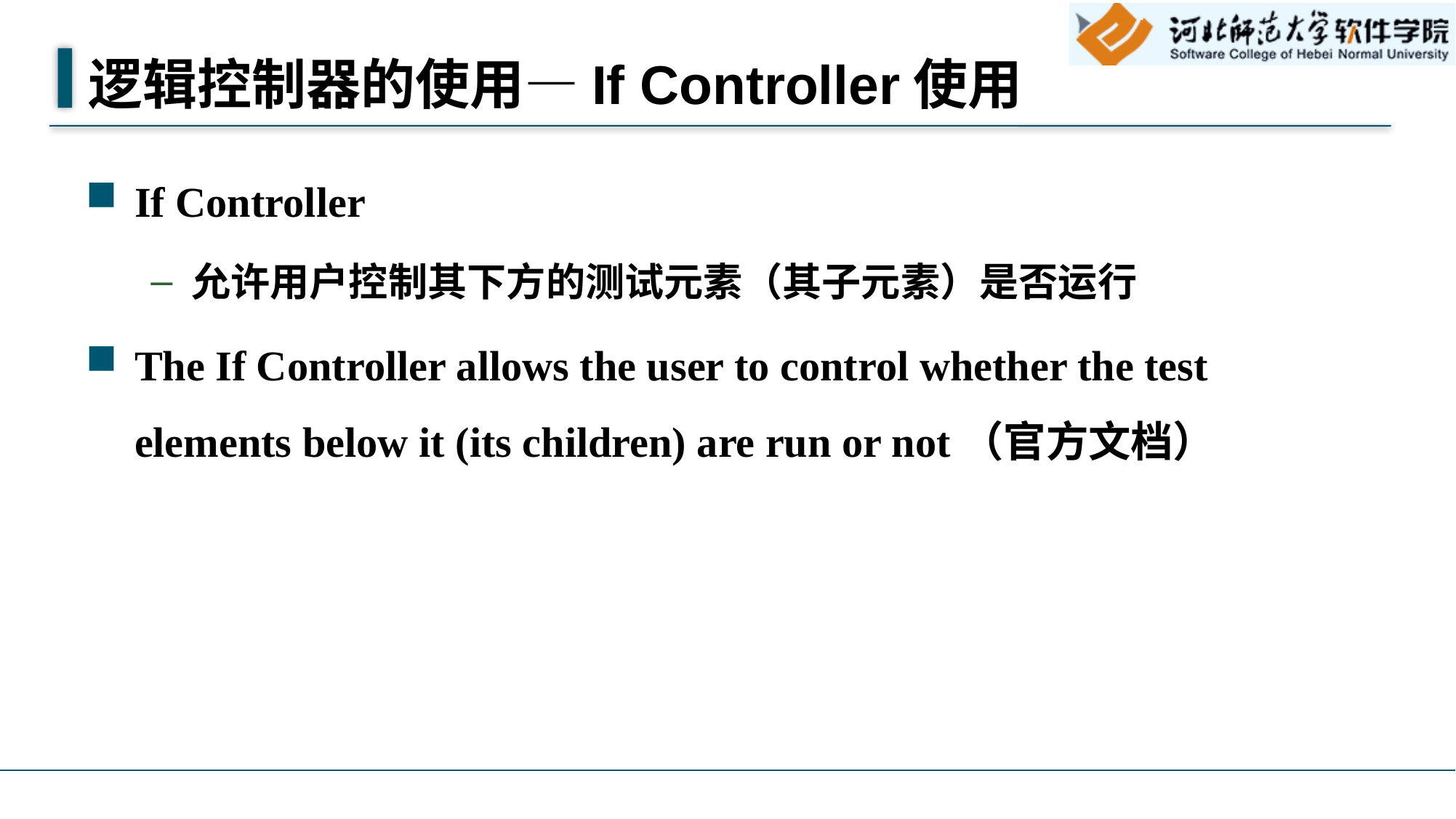

# 逻辑控制器的使用—If Controller使用
If Controller
允许用户控制其下方的测试元素（其子元素）是否运行
The If Controller allows the user to control whether the test elements below it (its children) are run or not（官方文档）